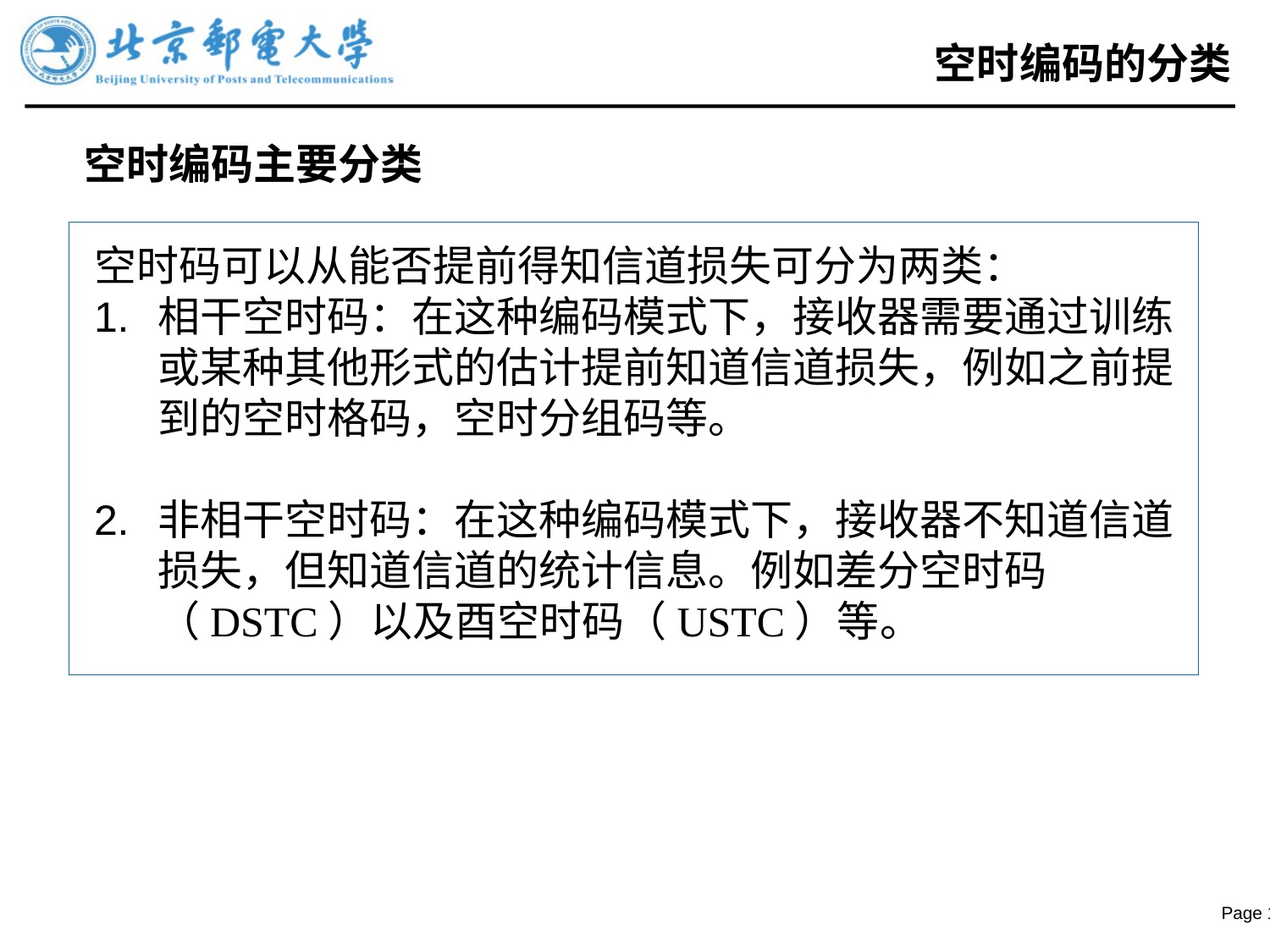

# 空时编码的分类
空时编码主要分类

空时码可以从能否提前得知信道损失可分为两类：
相干空时码：在这种编码模式下，接收器需要通过训练或某种其他形式的估计提前知道信道损失，例如之前提到的空时格码，空时分组码等。

非相干空时码：在这种编码模式下，接收器不知道信道损失，但知道信道的统计信息。例如差分空时码（DSTC）以及酉空时码（USTC）等。